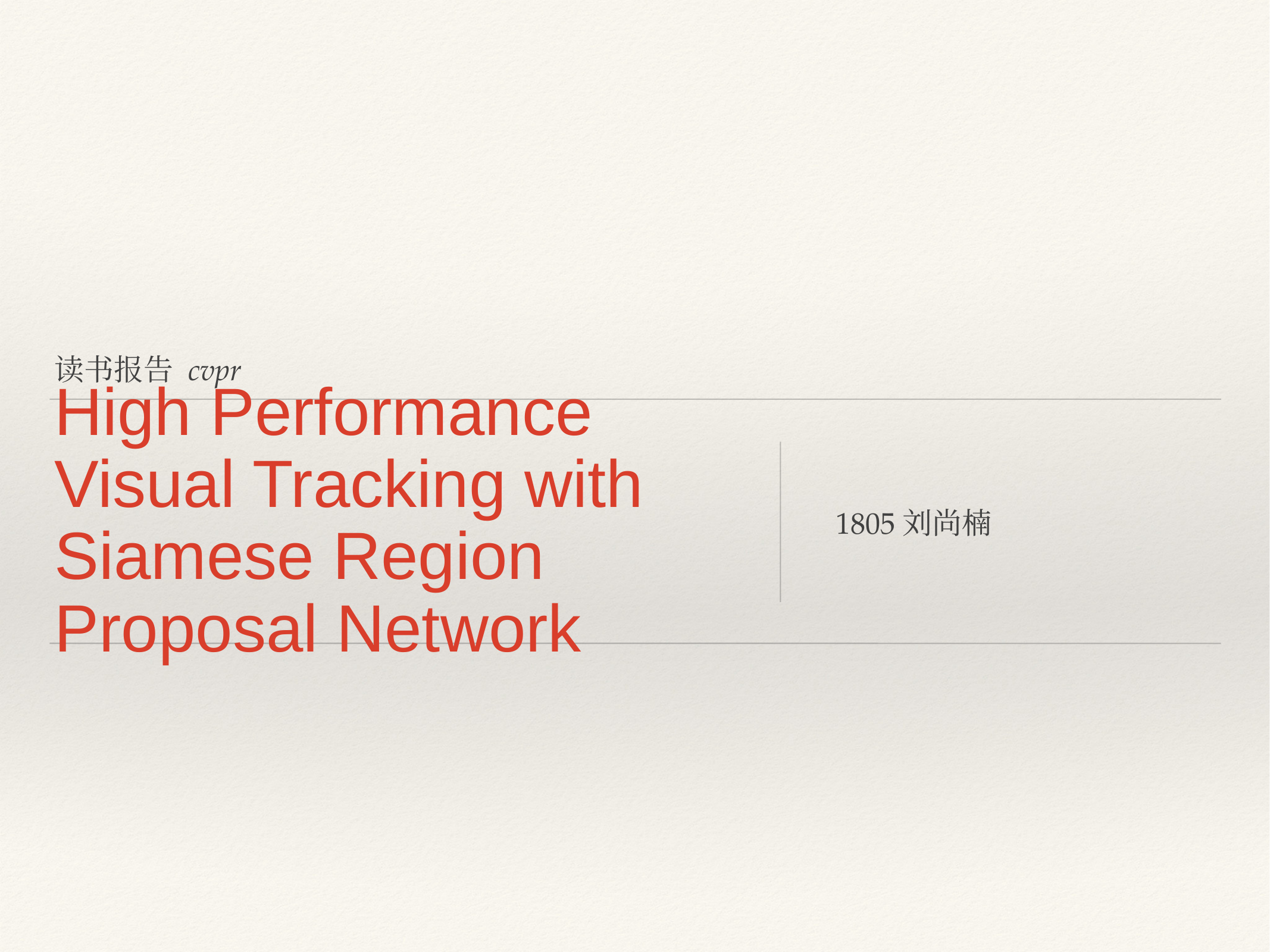

读书报告 cvpr
# High Performance Visual Tracking with Siamese Region Proposal Network
1805刘尚楠